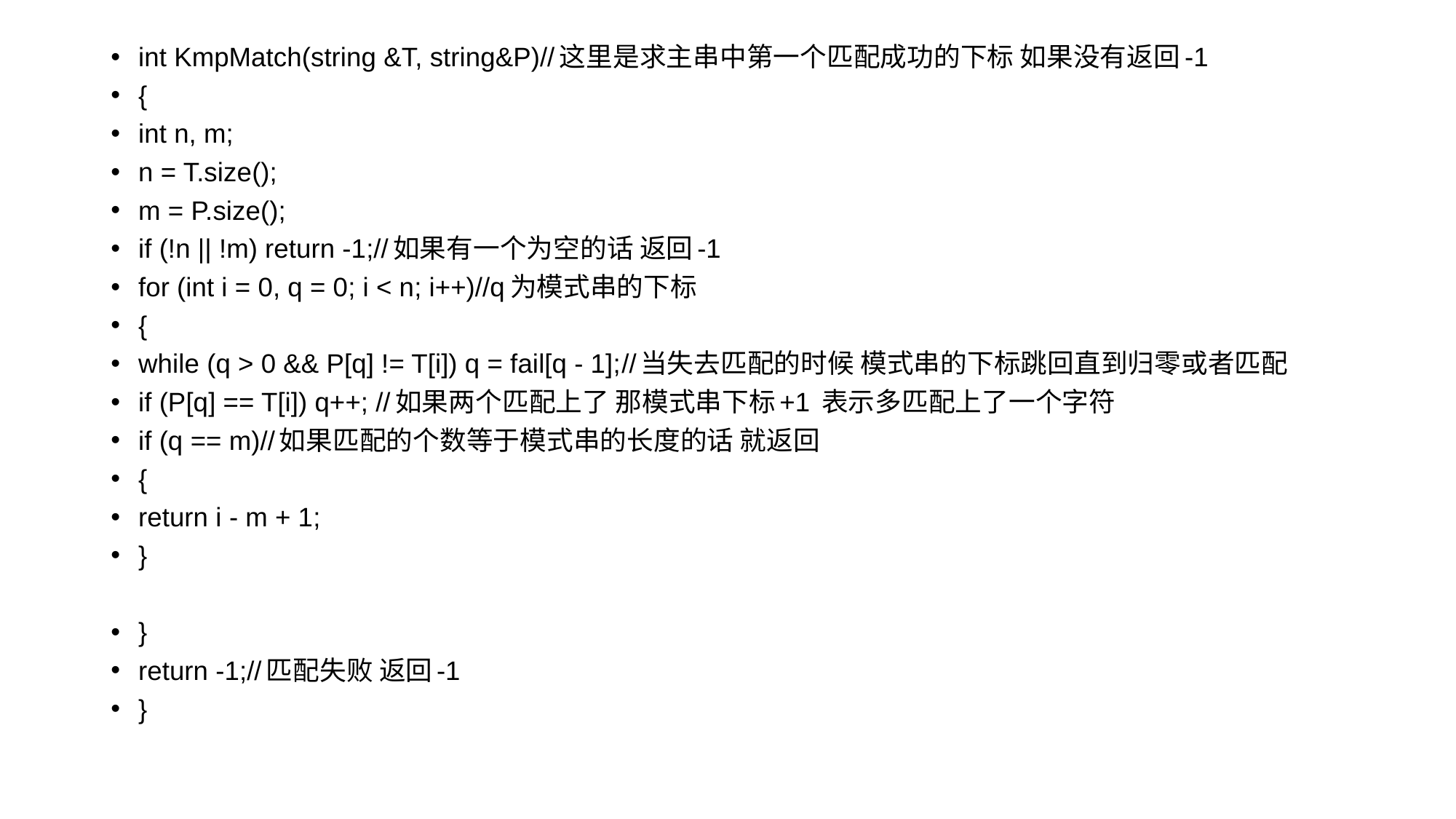

int KmpMatch(string &T, string&P)//这里是求主串中第一个匹配成功的下标 如果没有返回-1
{
int n, m;
n = T.size();
m = P.size();
if (!n || !m) return -1;//如果有一个为空的话 返回-1
for (int i = 0, q = 0; i < n; i++)//q为模式串的下标
{
while (q > 0 && P[q] != T[i]) q = fail[q - 1];//当失去匹配的时候 模式串的下标跳回直到归零或者匹配
if (P[q] == T[i]) q++; //如果两个匹配上了 那模式串下标+1 表示多匹配上了一个字符
if (q == m)//如果匹配的个数等于模式串的长度的话 就返回
{
return i - m + 1;
}

}
return -1;//匹配失败 返回-1
}